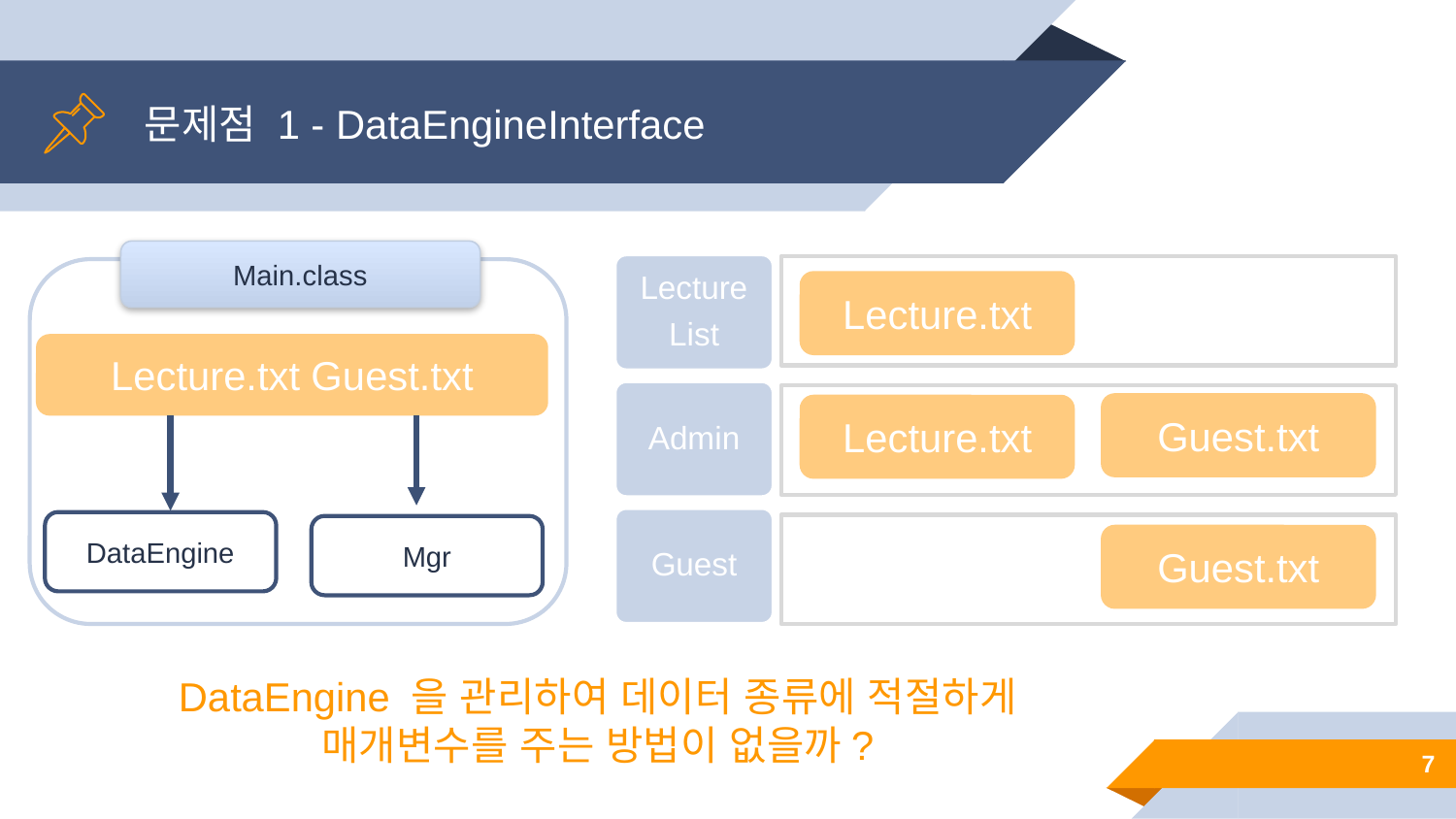

# 문제점 1 - DataEngineInterface

Main.class

DataEngine
Mgr
Lecture.txt Guest.txt

Lecture
List

Lecture.txt

Admin

Guest.txt
Lecture.txt

Guest

Guest.txt
DataEngine 을 관리하여 데이터 종류에 적절하게 매개변수를 주는 방법이 없을까?
7